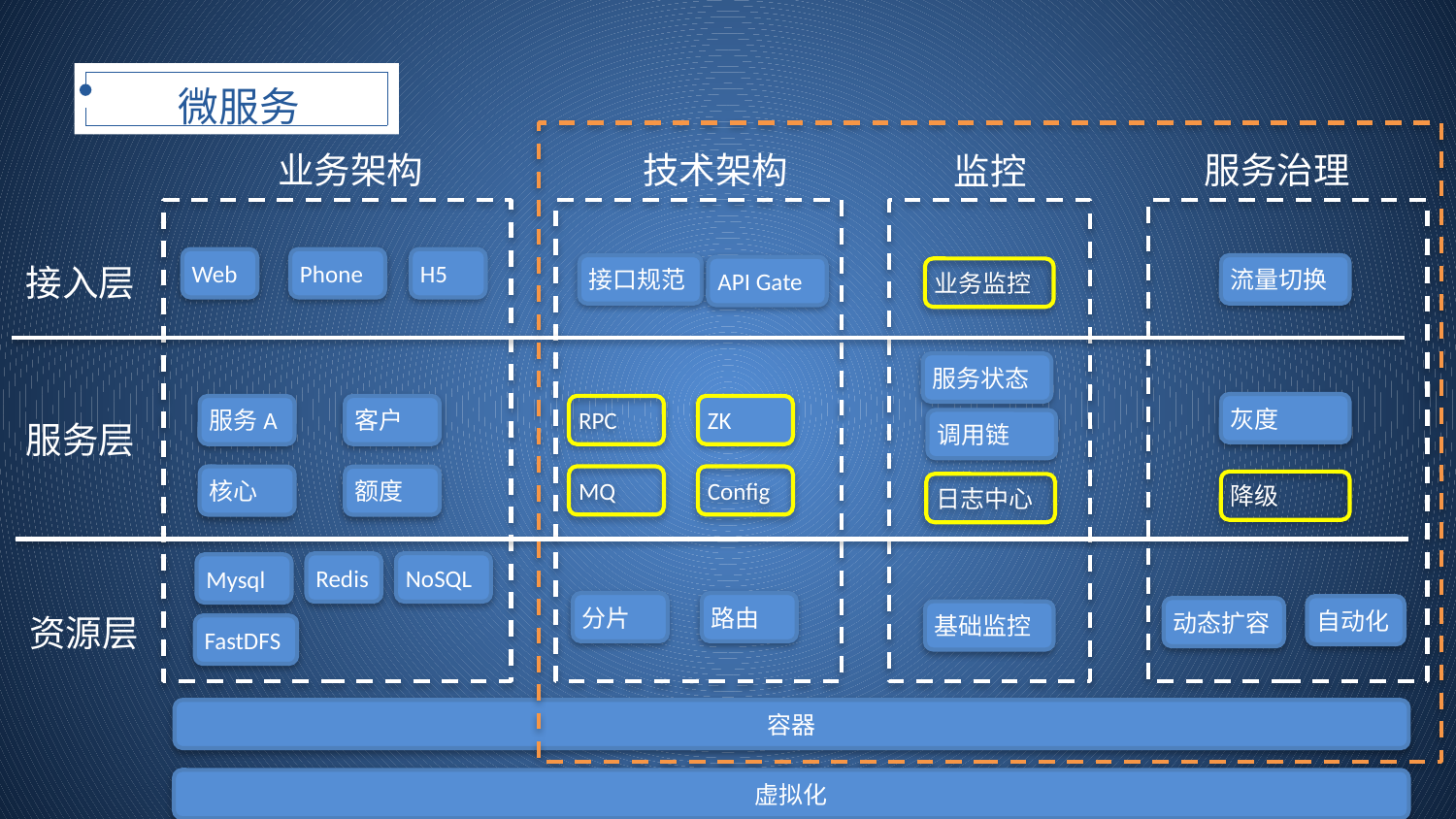

微服务

业务架构
技术架构
服务治理
监控

Web
Phone
H5
接入层
流量切换
接口规范
API Gate
业务监控
服务状态
灰度
客户
RPC
ZK
服务A
调用链
服务层
MQ
Config
核心
额度
降级
日志中心
Redis
NoSQL
Mysql
分片
路由
自动化
动态扩容
基础监控
资源层
FastDFS
容器
虚拟化